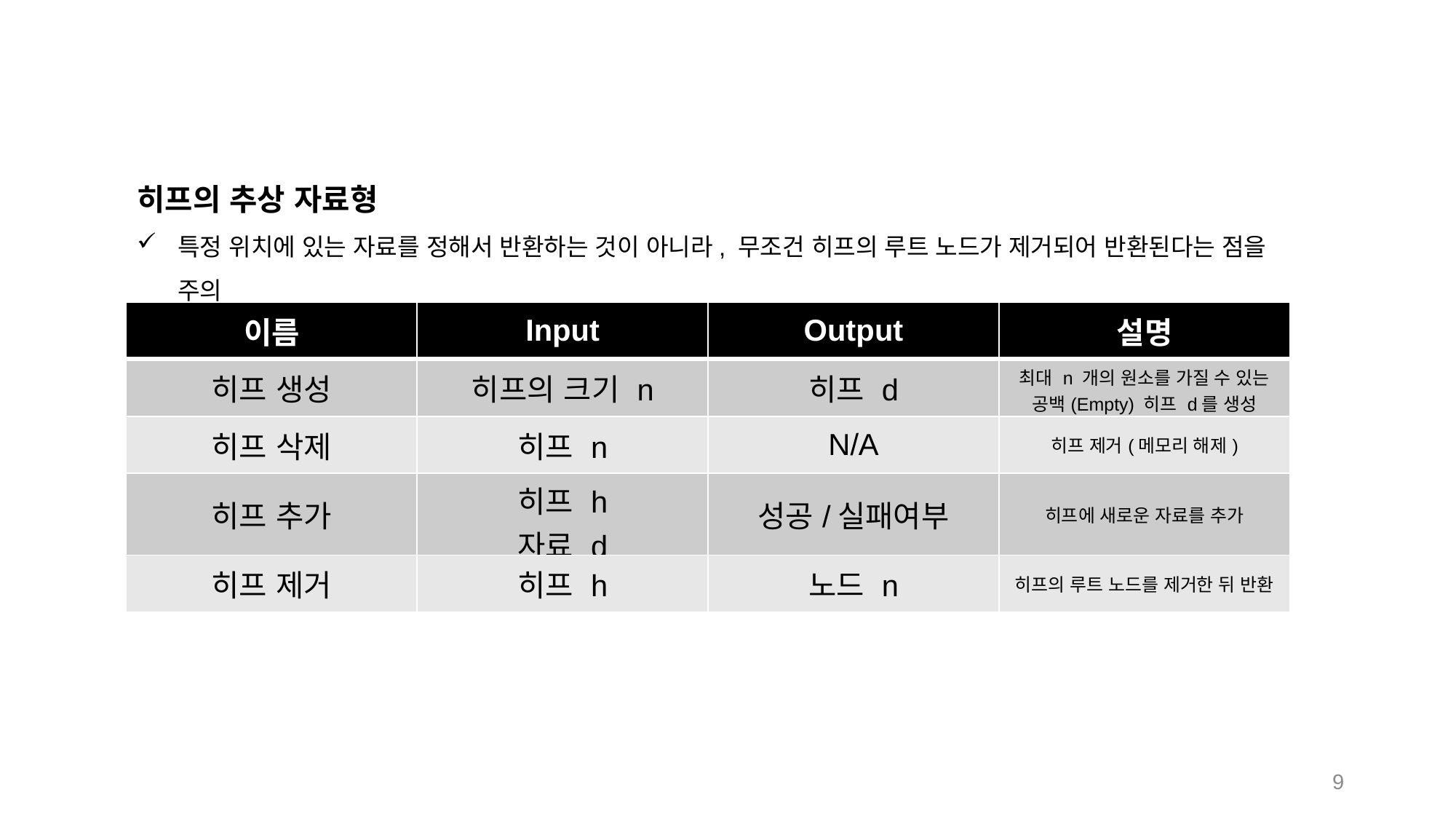

히프의 추상 자료형
특정 위치에 있는 자료를 정해서 반환하는 것이 아니라, 무조건 히프의 루트 노드가 제거되어 반환된다는 점을 주의
| 이름 | Input | Output | 설명 |
| --- | --- | --- | --- |
| 히프 생성 | 히프의 크기 n | 히프 d | 최대 n 개의 원소를 가질 수 있는 공백(Empty) 히프 d를 생성 |
| 히프 삭제 | 히프 n | N/A | 히프 제거(메모리 해제) |
| 히프 추가 | 히프 h 자료 d | 성공/실패여부 | 히프에 새로운 자료를 추가 |
| 히프 제거 | 히프 h | 노드 n | 히프의 루트 노드를 제거한 뒤 반환 |
9